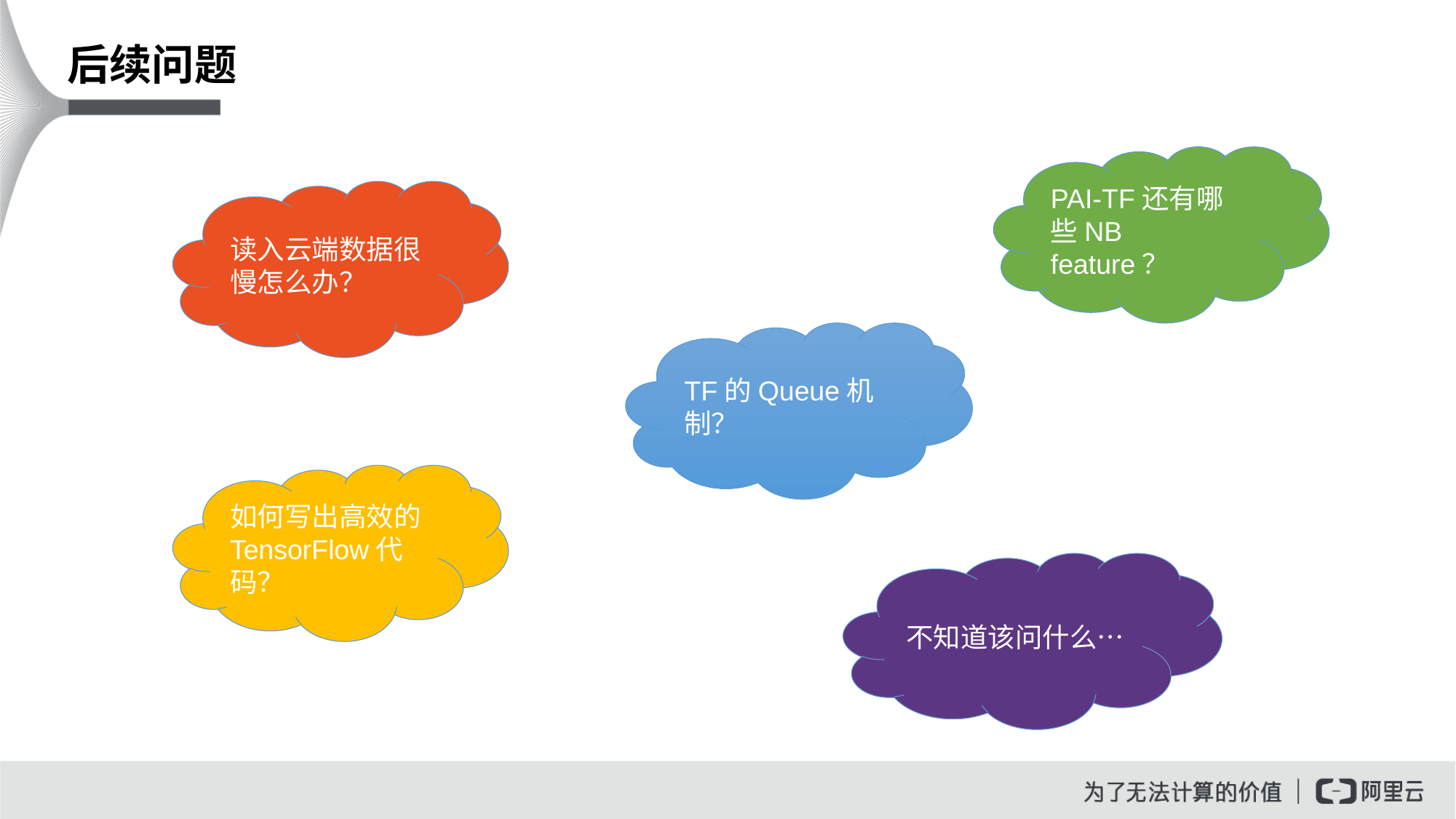

后续问题
PAI-TF还有哪些NB feature？
读入云端数据很慢怎么办？
TF的Queue机制？
如何写出高效的TensorFlow代码？
不知道该问什么…